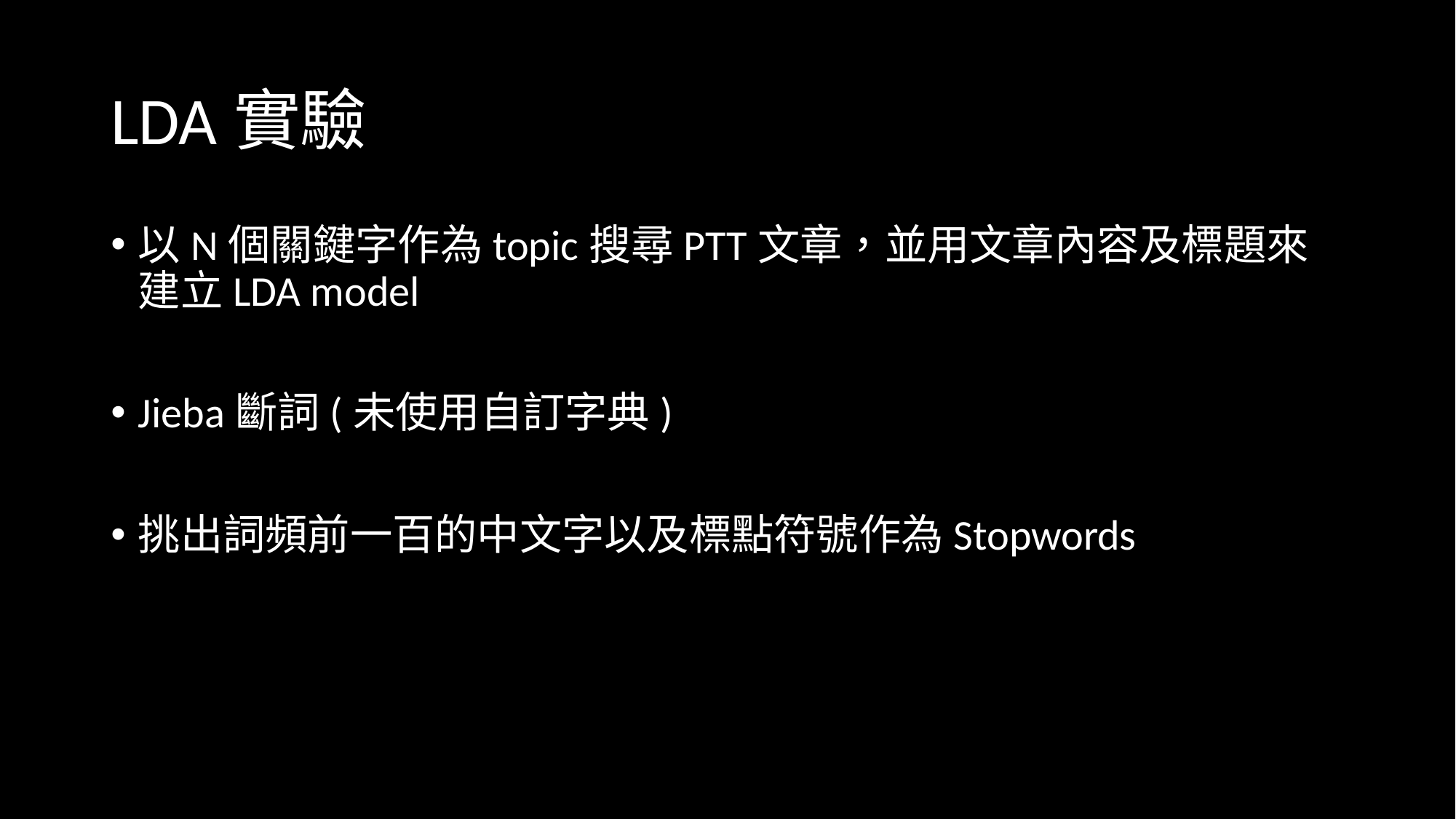

# LDA實驗
以N個關鍵字作為topic搜尋PTT文章，並用文章內容及標題來建立LDA model

Jieba斷詞(未使用自訂字典)

挑出詞頻前一百的中文字以及標點符號作為Stopwords